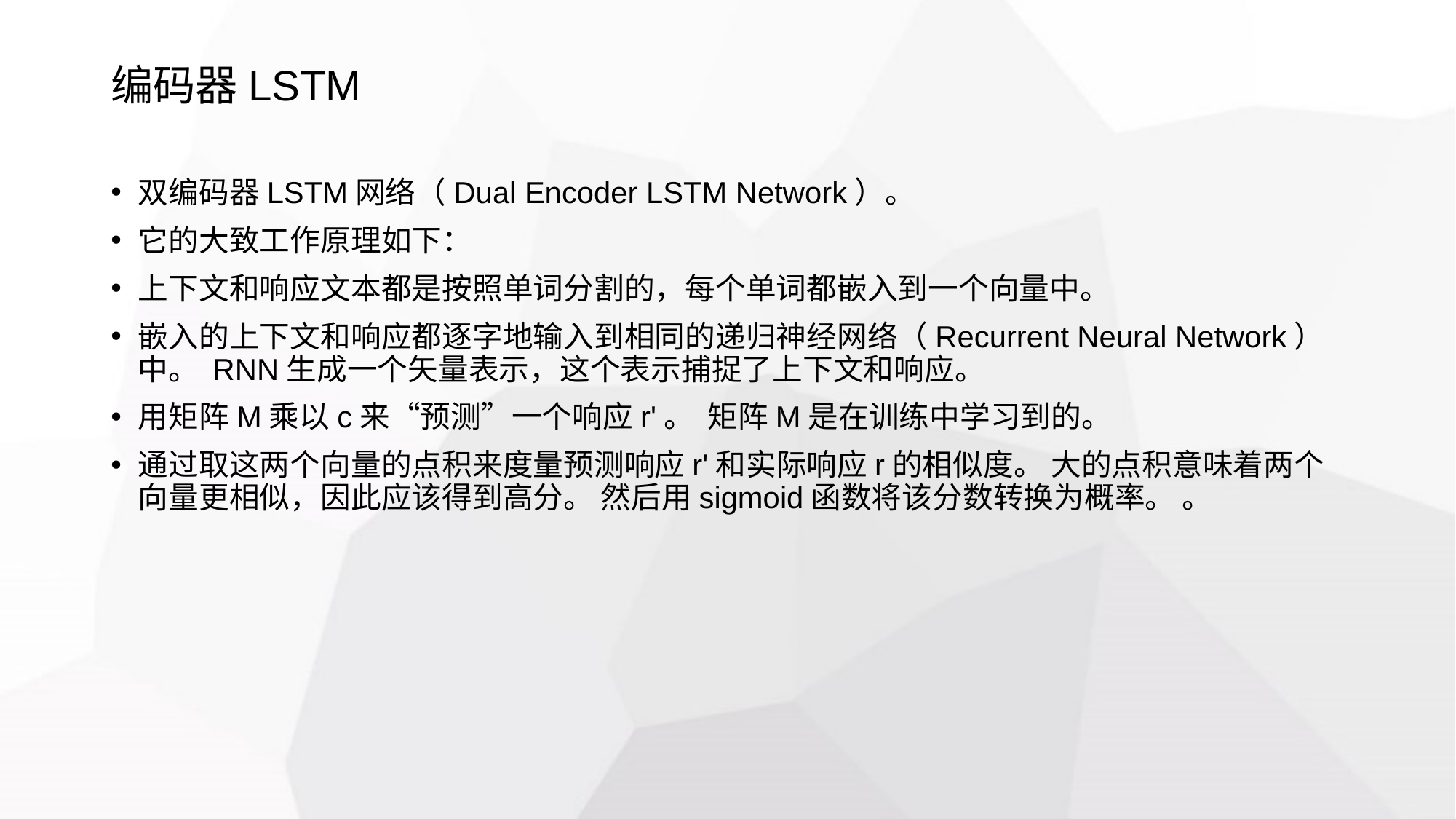

# 编码器LSTM

双编码器LSTM网络（Dual Encoder LSTM Network）。
它的大致工作原理如下：
上下文和响应文本都是按照单词分割的，每个单词都嵌入到一个向量中。
嵌入的上下文和响应都逐字地输入到相同的递归神经网络（Recurrent Neural Network）中。 RNN生成一个矢量表示，这个表示捕捉了上下文和响应。
用矩阵M乘以c来“预测”一个响应r'。  矩阵M是在训练中学习到的。
通过取这两个向量的点积来度量预测响应r'和实际响应r的相似度。 大的点积意味着两个向量更相似，因此应该得到高分。 然后用sigmoid函数将该分数转换为概率。 。